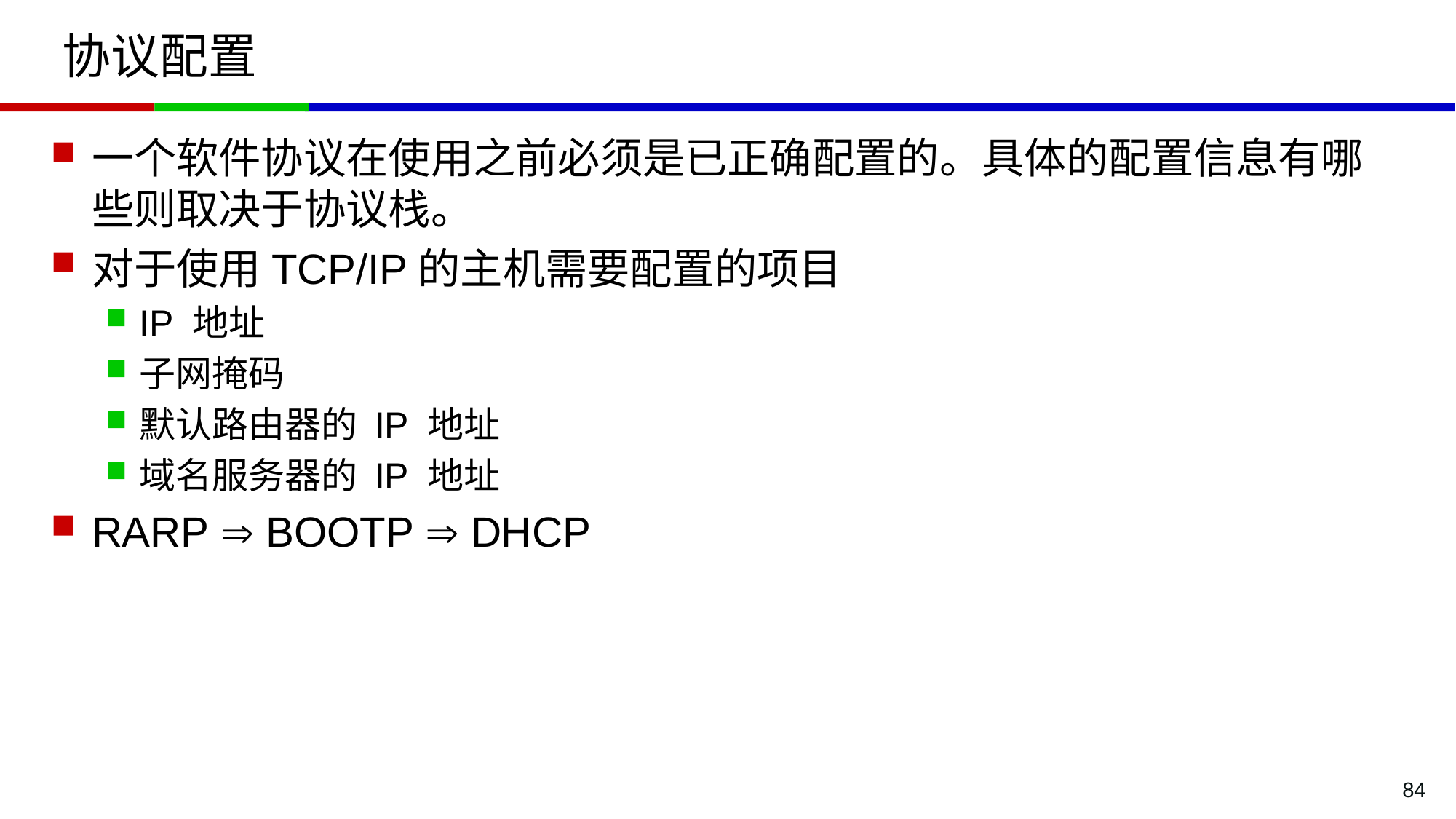

# 协议配置
一个软件协议在使用之前必须是已正确配置的。具体的配置信息有哪些则取决于协议栈。
对于使用TCP/IP的主机需要配置的项目
IP 地址
子网掩码
默认路由器的 IP 地址
域名服务器的 IP 地址
RARP ⇒ BOOTP ⇒ DHCP
84